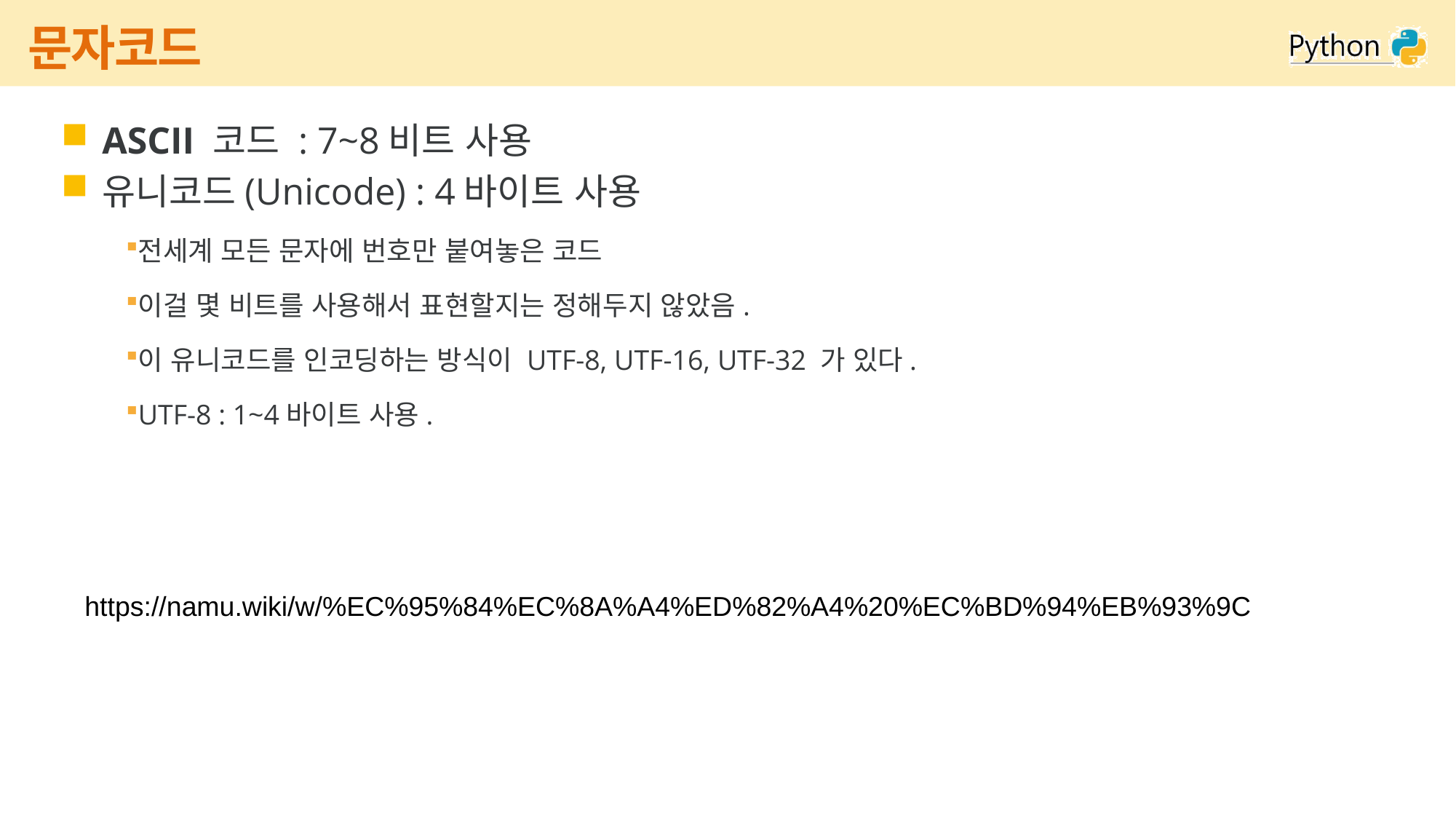

# 문자코드
ASCII 코드 : 7~8비트 사용
유니코드(Unicode) : 4바이트 사용
전세계 모든 문자에 번호만 붙여놓은 코드
이걸 몇 비트를 사용해서 표현할지는 정해두지 않았음.
이 유니코드를 인코딩하는 방식이 UTF-8, UTF-16, UTF-32 가 있다.
UTF-8 : 1~4바이트 사용.

https://namu.wiki/w/%EC%95%84%EC%8A%A4%ED%82%A4%20%EC%BD%94%EB%93%9C